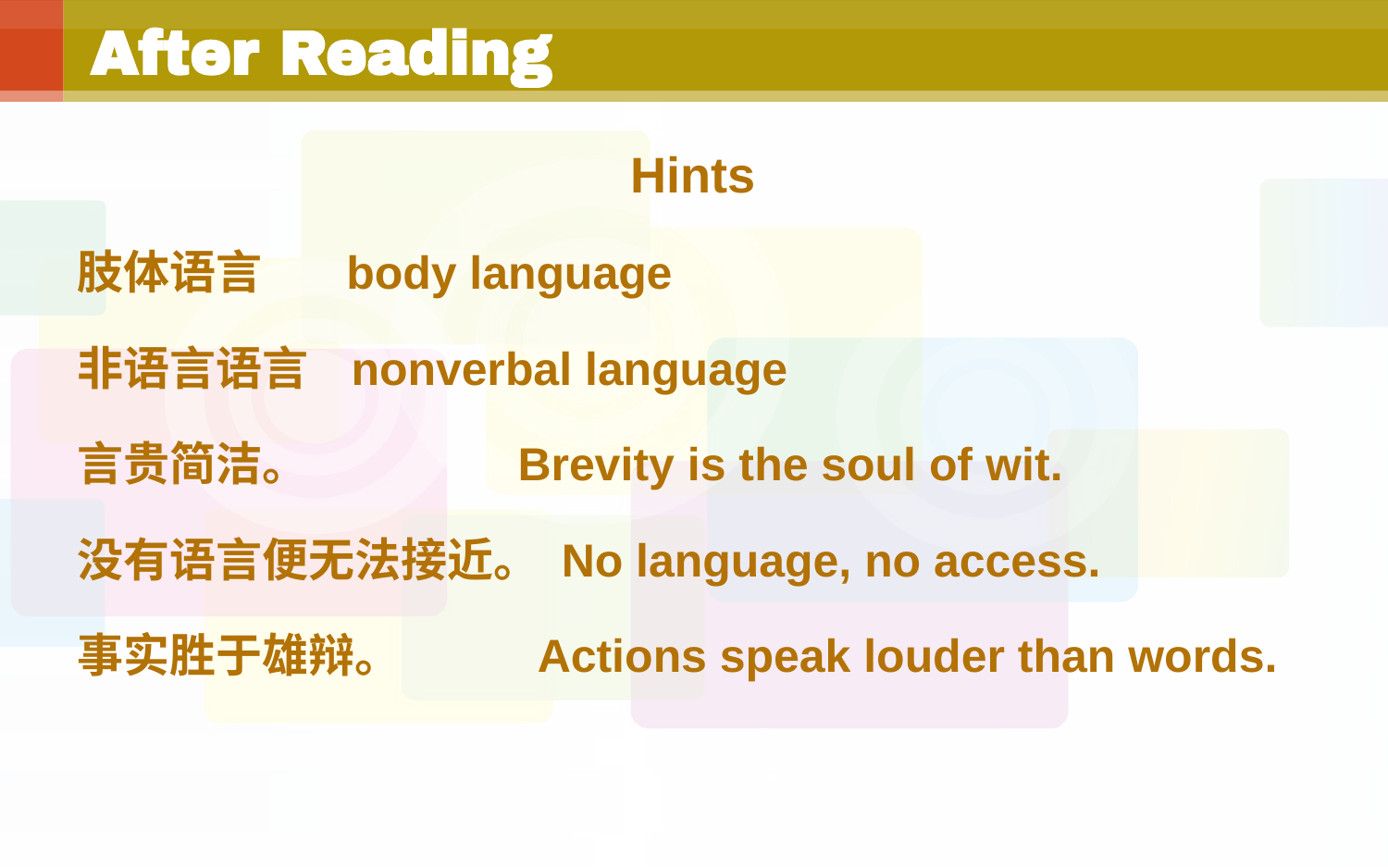

# After Reading
Hints
肢体语言       body language
非语言语言   nonverbal language
言贵简洁。                   Brevity is the soul of wit.
没有语言便无法接近。 No language, no access.
事实胜于雄辩。            Actions speak louder than words.